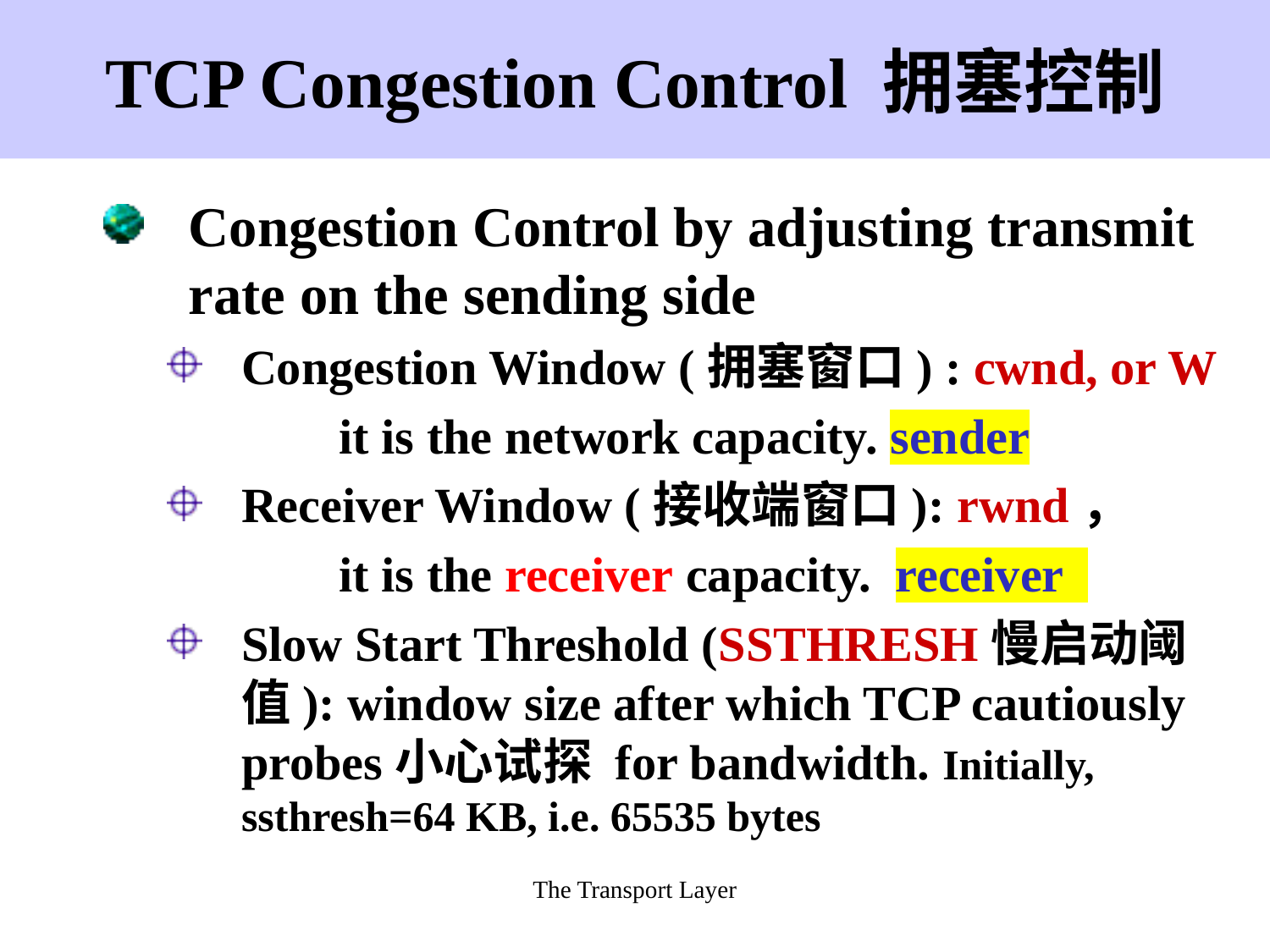

The Transport Layer
29
# TCP Congestion Control 拥塞控制
Congestion Control by adjusting transmit rate on the sending side
Congestion Window (拥塞窗口) : cwnd, or W
              it is the network capacity. sender
Receiver Window (接收端窗口): rwnd，
              it is the receiver capacity.  receiver
Slow Start Threshold (SSTHRESH慢启动阈值): window size after which TCP cautiously probes小心试探 for bandwidth. Initially, ssthresh=64 KB, i.e. 65535 bytes